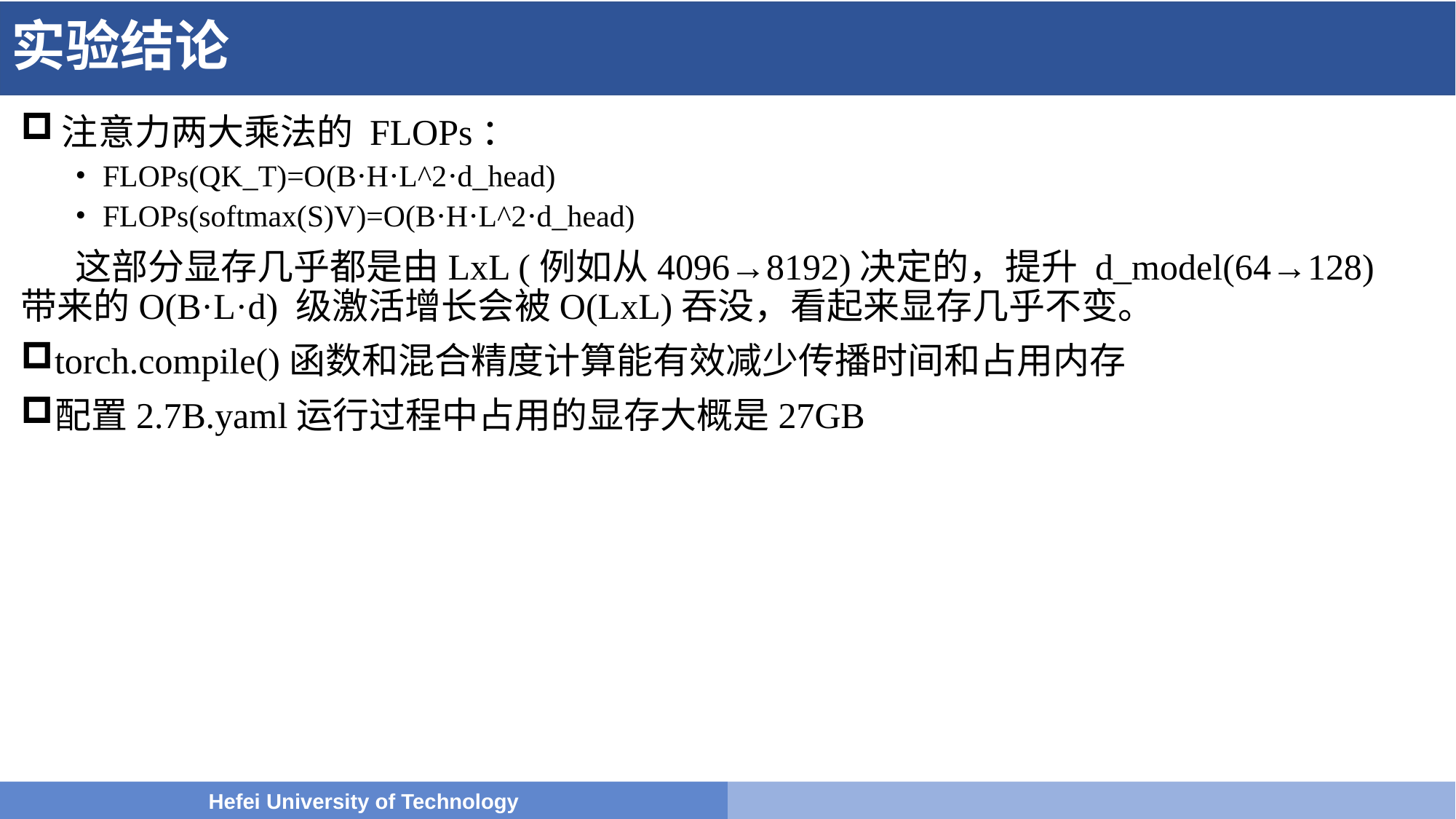

# 实验结论
注意力两大乘法的 FLOPs：
FLOPs(QK_T)=O(B⋅H⋅L^2⋅d_head)
FLOPs(softmax(S)V)=O(B⋅H⋅L^2⋅d_head)
这部分显存几乎都是由LxL (例如从4096→8192)决定的，提升 d_model(64→128) 带来的O(B·L·d) 级激活增长会被O(LxL)吞没，看起来显存几乎不变。
torch.compile()函数和混合精度计算能有效减少传播时间和占用内存
配置2.7B.yaml运行过程中占用的显存大概是27GB
15